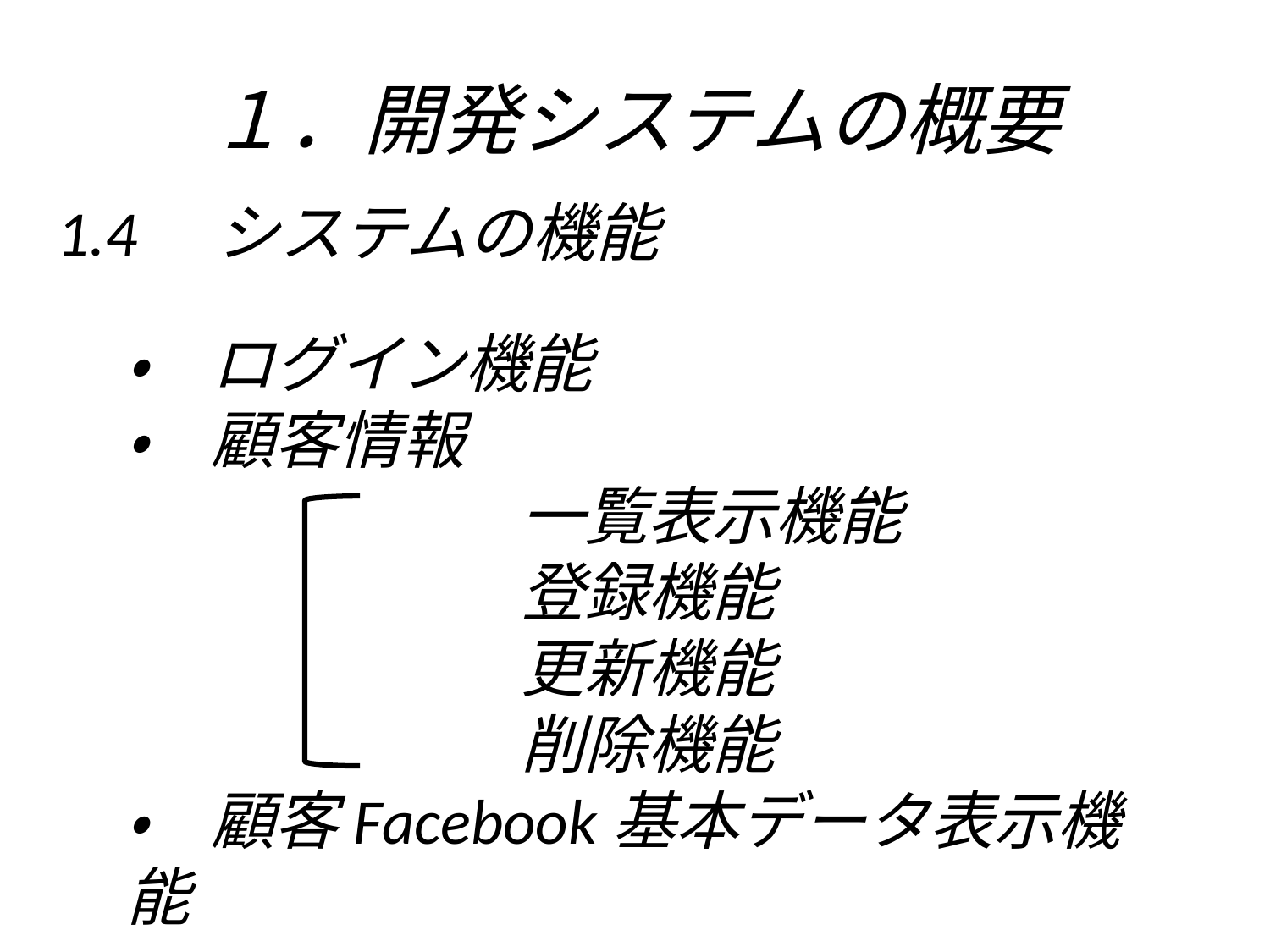

# １．開発システムの概要
1.4　システムの機能
・　ログイン機能
・　顧客情報
　　　　　　 一覧表示機能
　　　　　　 登録機能
　　　　　　 更新機能
　　　　　　 削除機能
・　顧客Facebook基本データ表示機能